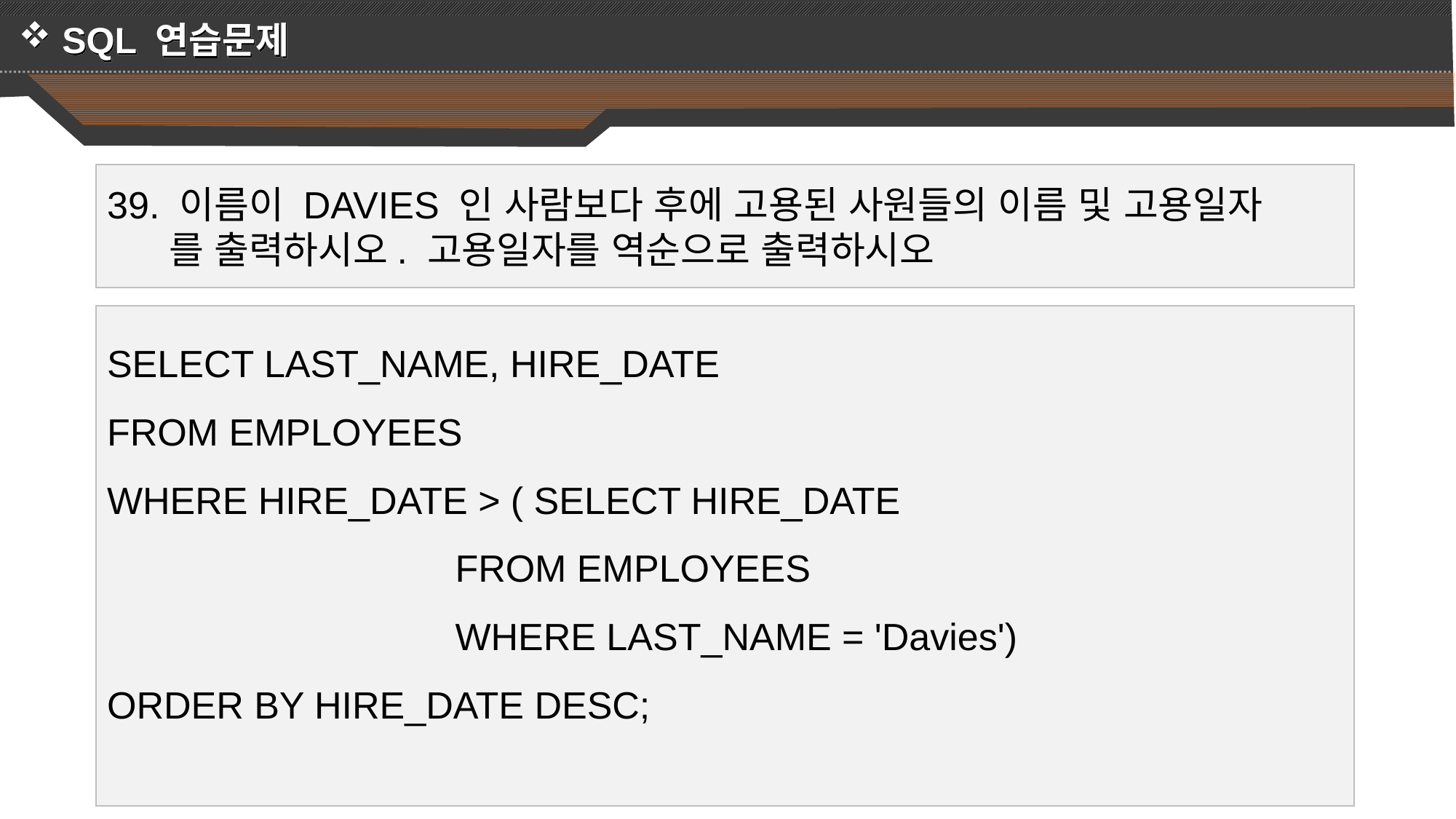

SQL 연습문제

39. 이름이 DAVIES 인 사람보다 후에 고용된 사원들의 이름 및 고용일자
     를 출력하시오. 고용일자를 역순으로 출력하시오
SELECT LAST_NAME, HIRE_DATE
FROM EMPLOYEES
WHERE HIRE_DATE > ( SELECT HIRE_DATE
                                 FROM EMPLOYEES
                                 WHERE LAST_NAME = 'Davies')
ORDER BY HIRE_DATE DESC;